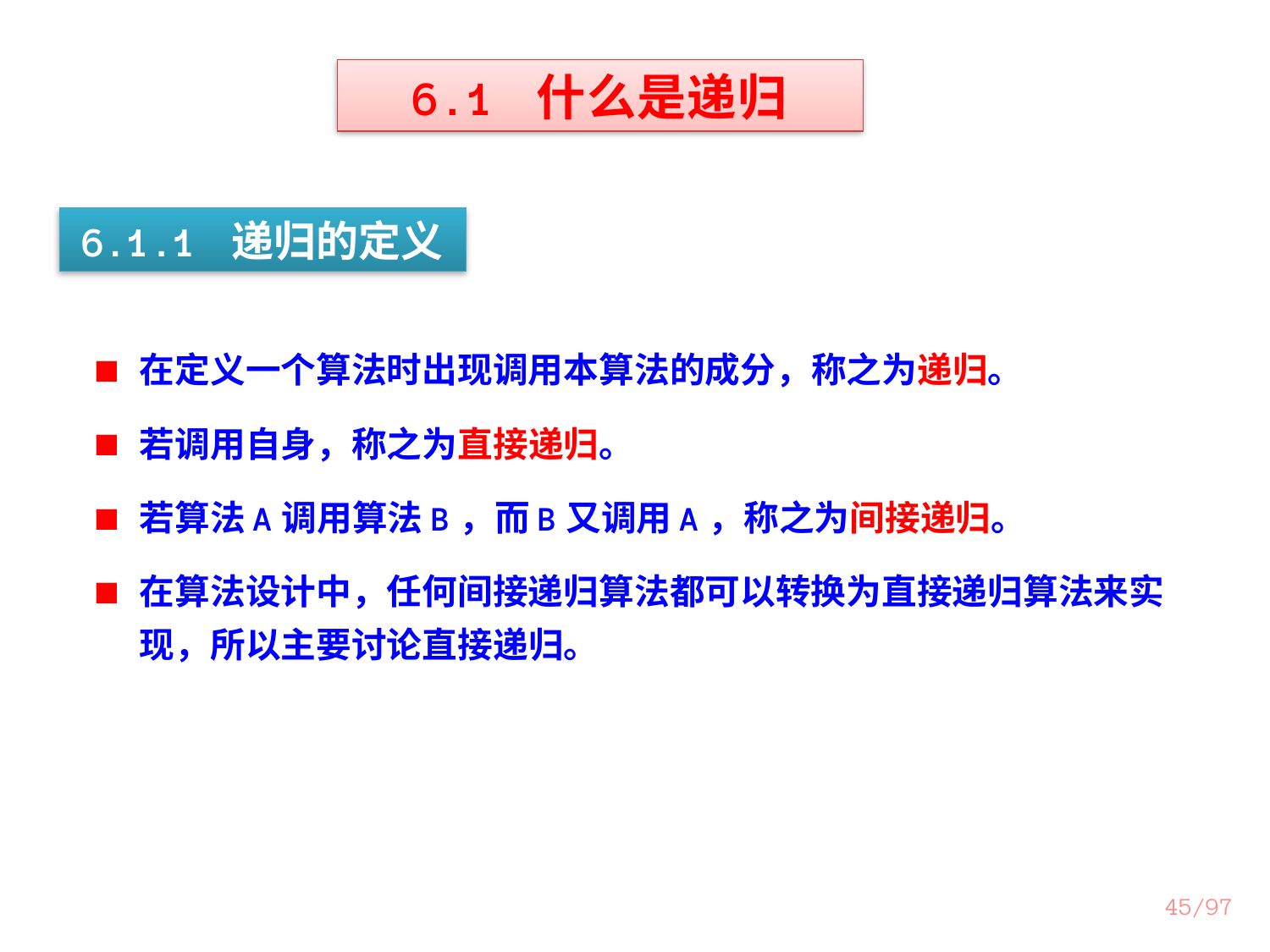

6.1 什么是递归
6.1.1 递归的定义
在定义一个算法时出现调用本算法的成分，称之为递归。
若调用自身，称之为直接递归。
若算法A调用算法B，而B又调用A，称之为间接递归。
在算法设计中，任何间接递归算法都可以转换为直接递归算法来实现，所以主要讨论直接递归。
45/97